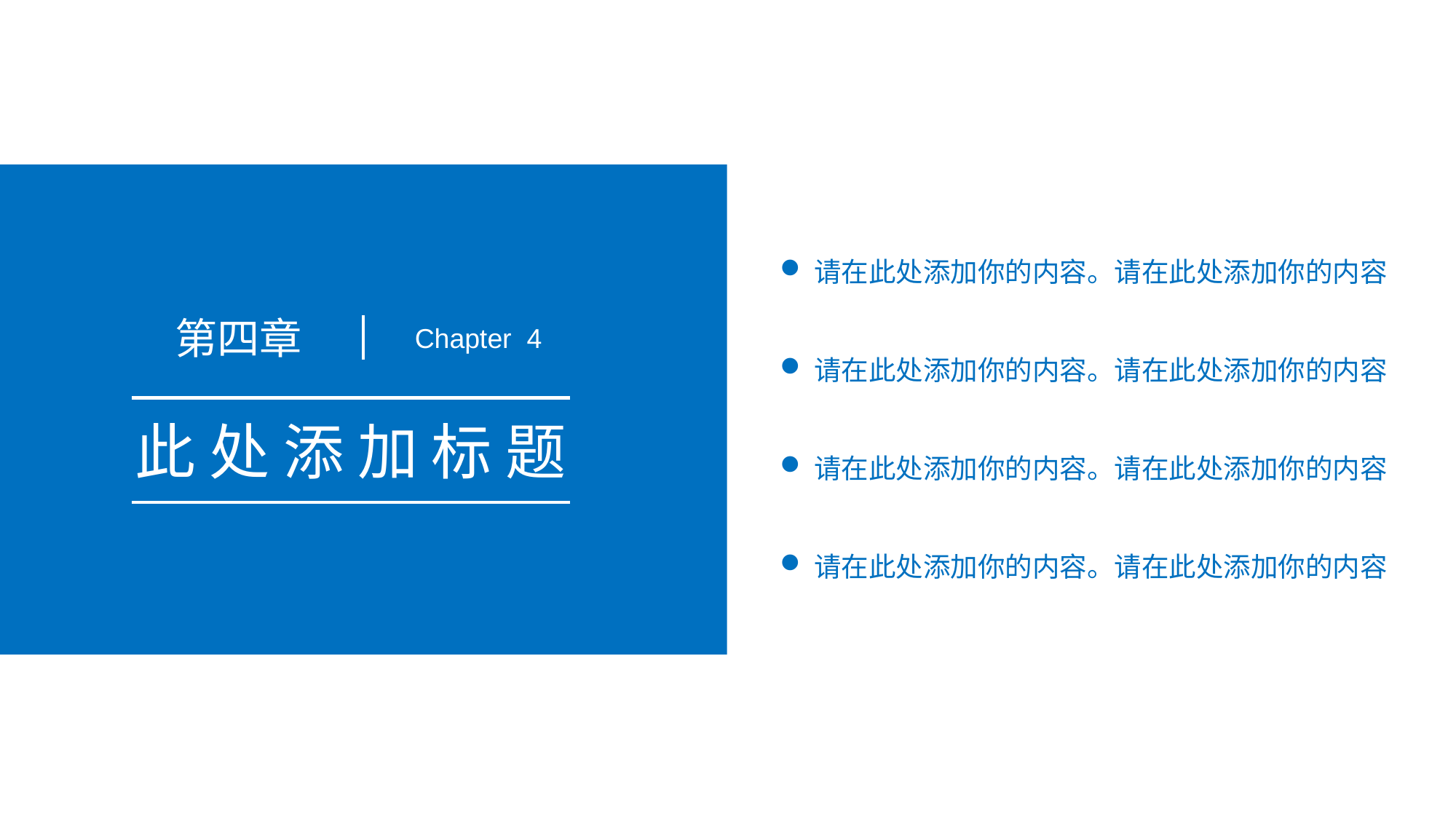

第四章
Chapter  4
此 处 添 加 标 题
请在此处添加你的内容。请在此处添加你的内容

请在此处添加你的内容。请在此处添加你的内容

请在此处添加你的内容。请在此处添加你的内容

请在此处添加你的内容。请在此处添加你的内容